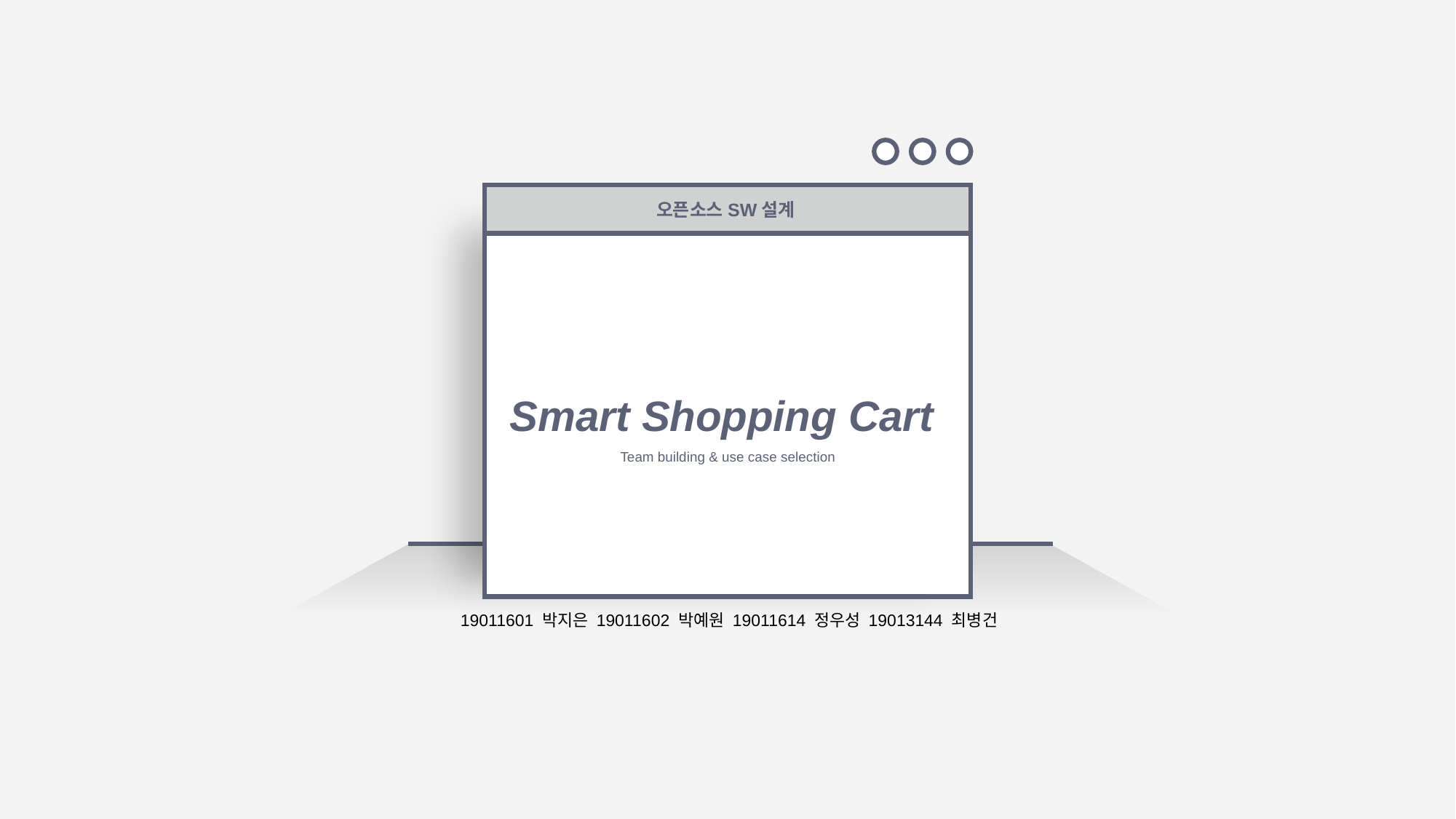

오픈소스SW설계
Smart Shopping Cart
Team building & use case selection

19011601 박지은 19011602 박예원 19011614 정우성 19013144 최병건